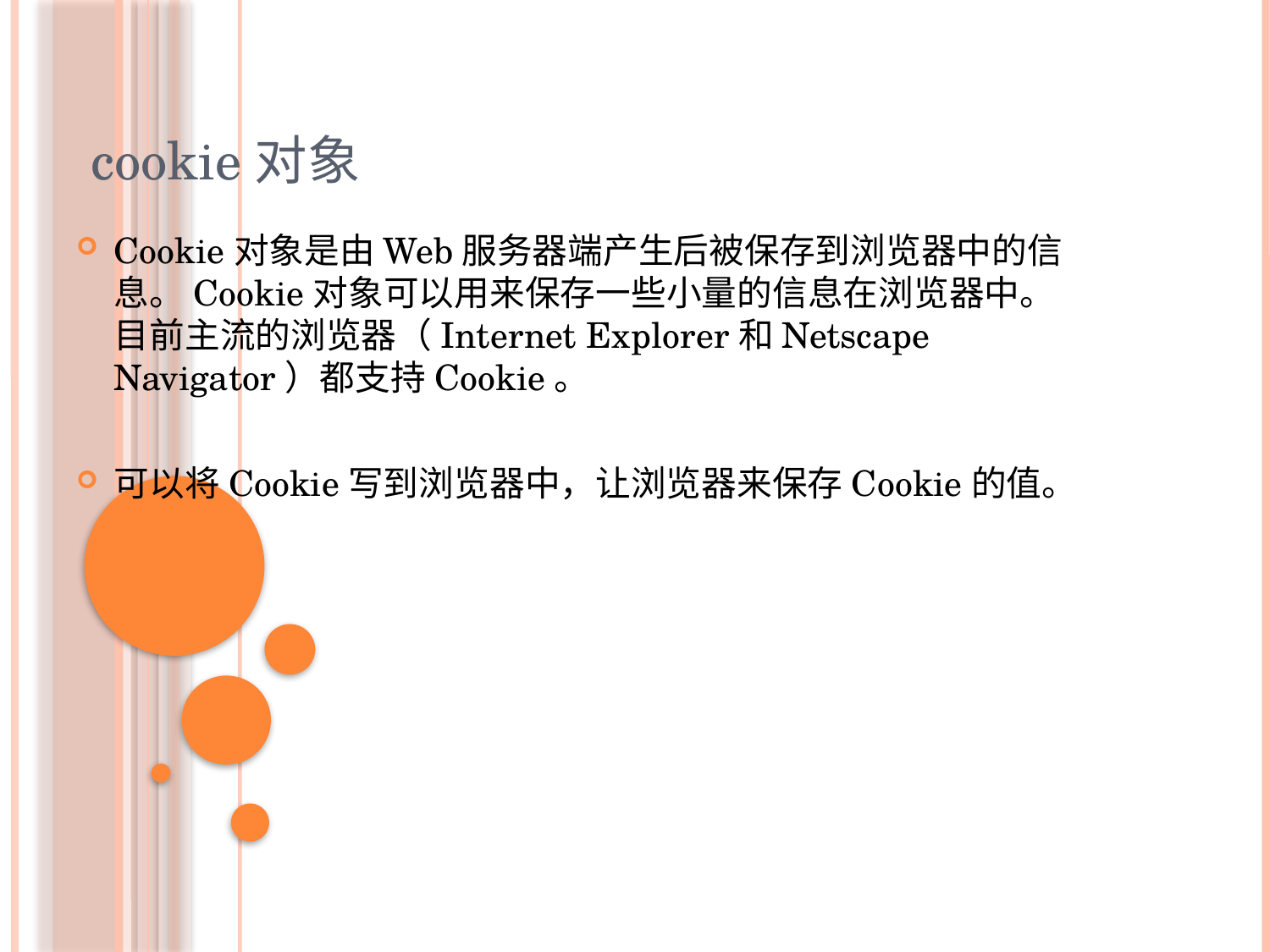

cookie对象
Cookie对象是由Web服务器端产生后被保存到浏览器中的信息。Cookie对象可以用来保存一些小量的信息在浏览器中。目前主流的浏览器（Internet Explorer和Netscape Navigator）都支持Cookie。

可以将Cookie写到浏览器中，让浏览器来保存Cookie的值。